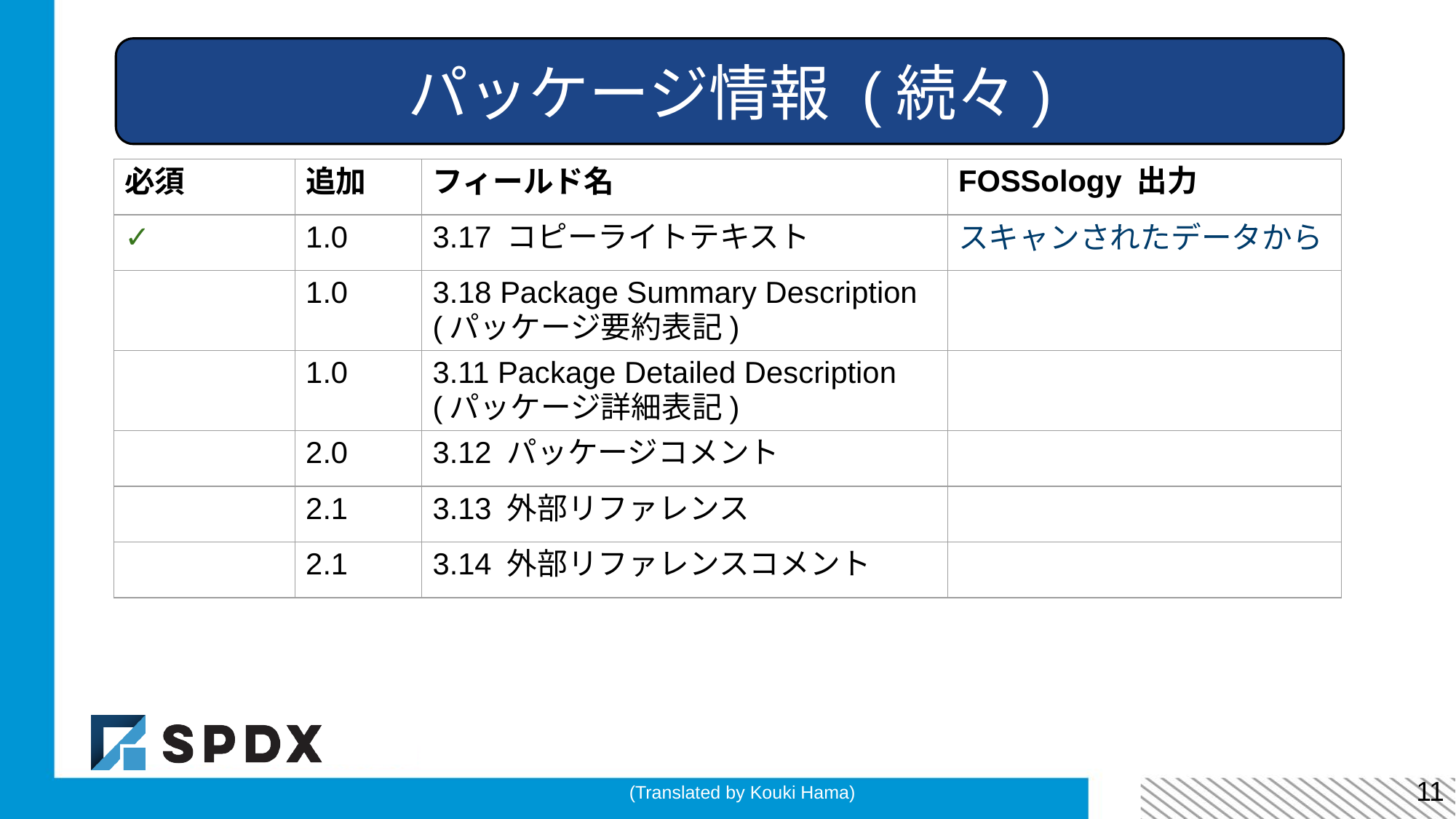

パッケージ情報 (続々)
| 必須 | 追加 | フィールド名 | FOSSology 出力 |
| --- | --- | --- | --- |
| ✓ | 1.0 | 3.17 コピーライトテキスト | スキャンされたデータから |
|  | 1.0 | 3.18 Package Summary Description (パッケージ要約表記) |  |
|  | 1.0 | 3.11 Package Detailed Description (パッケージ詳細表記) |  |
|  | 2.0 | 3.12 パッケージコメント |  |
|  | 2.1 | 3.13 外部リファレンス |  |
|  | 2.1 | 3.14 外部リファレンスコメント |  |

(Translated by Kouki Hama)